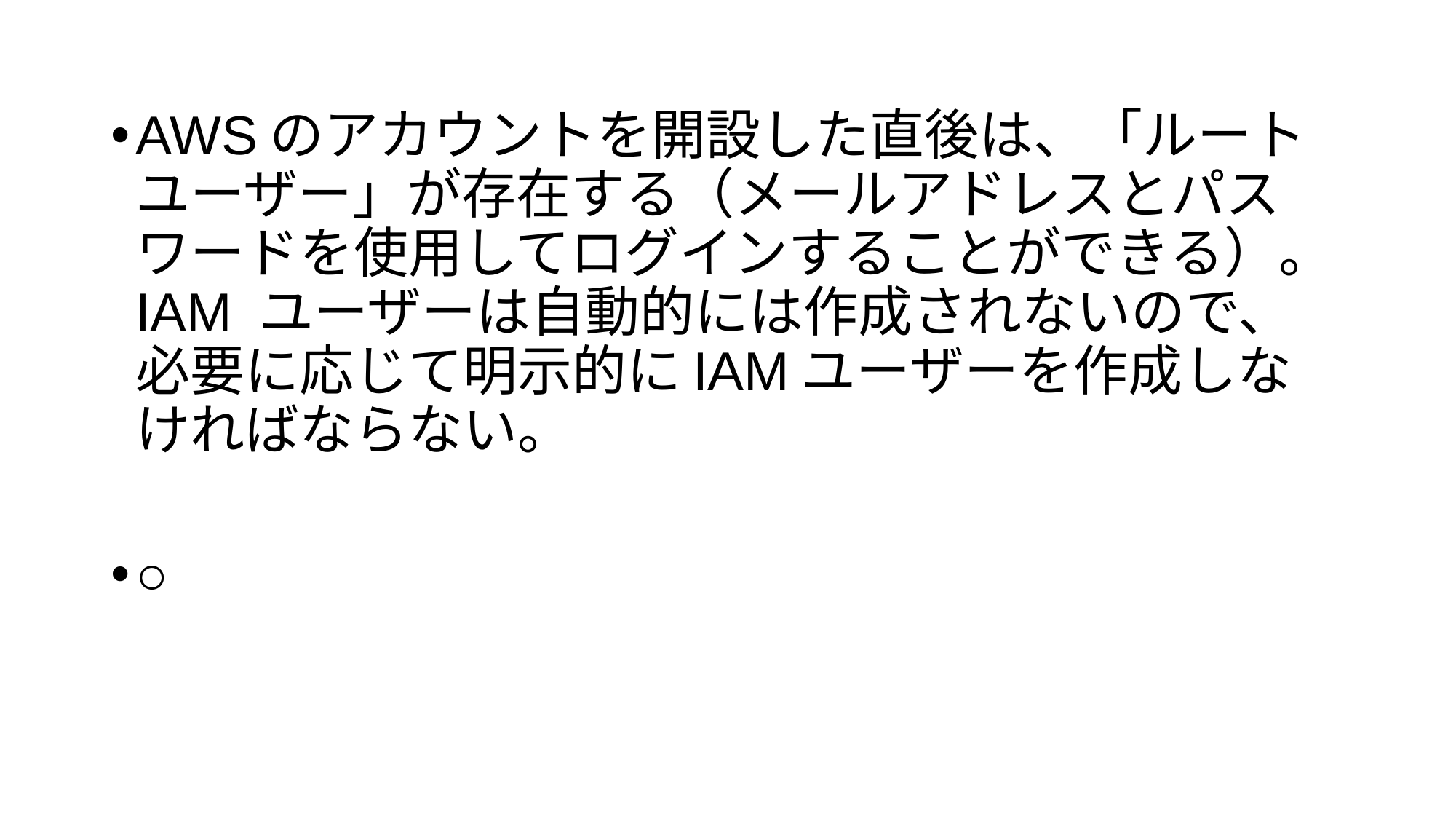

AWSのアカウントを開設した直後は、「ルートユーザー」が存在する（メールアドレスとパスワードを使用してログインすることができる）。IAM ユーザーは自動的には作成されないので、必要に応じて明示的にIAMユーザーを作成しなければならない。

○